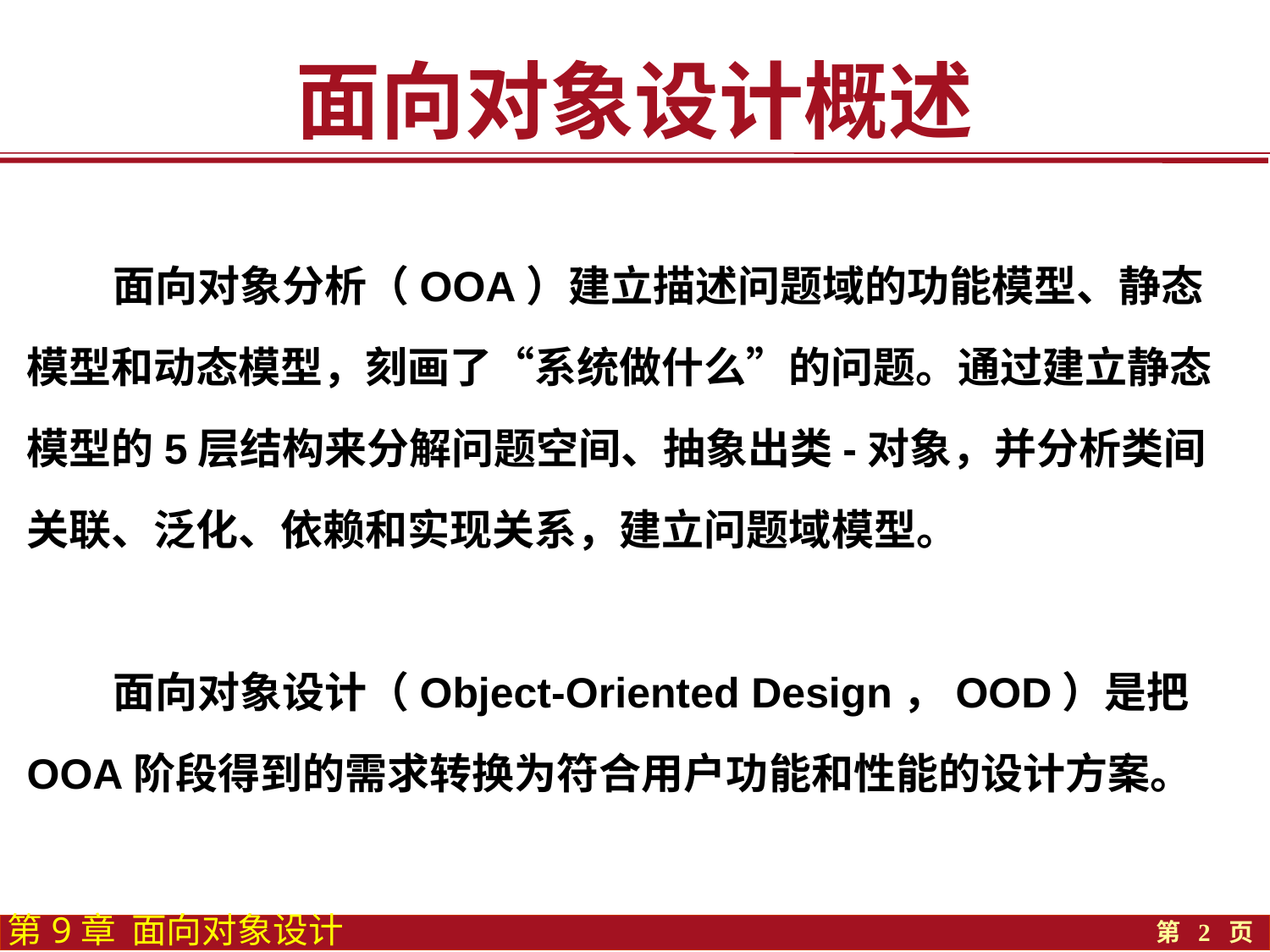

面向对象设计概述
        面向对象分析（OOA）建立描述问题域的功能模型、静态模型和动态模型，刻画了“系统做什么”的问题。通过建立静态模型的5层结构来分解问题空间、抽象出类-对象，并分析类间关联、泛化、依赖和实现关系，建立问题域模型。

        面向对象设计（Object-Oriented Design，OOD）是把OOA阶段得到的需求转换为符合用户功能和性能的设计方案。